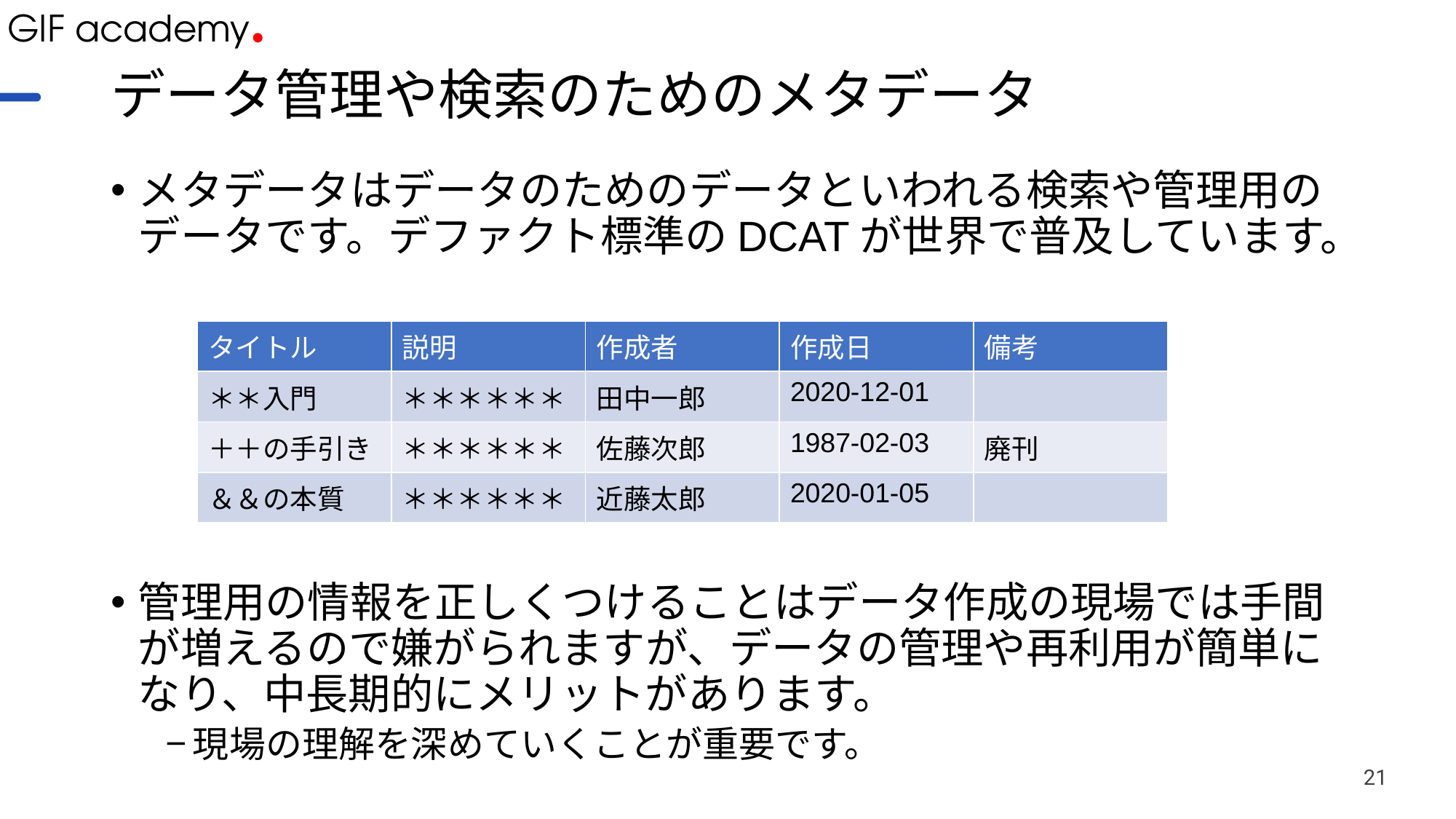

# データ管理や検索のためのメタデータ
メタデータはデータのためのデータといわれる検索や管理用のデータです。デファクト標準のDCATが世界で普及しています。

管理用の情報を正しくつけることはデータ作成の現場では手間が増えるので嫌がられますが、データの管理や再利用が簡単になり、中長期的にメリットがあります。
現場の理解を深めていくことが重要です。

| タイトル | 説明 | 作成者 | 作成日 | 備考 |
| --- | --- | --- | --- | --- |
| ＊＊入門 | ＊＊＊＊＊＊ | 田中一郎 | 2020-12-01 |  |
| ＋＋の手引き | ＊＊＊＊＊＊ | 佐藤次郎 | 1987-02-03 | 廃刊 |
| ＆＆の本質 | ＊＊＊＊＊＊ | 近藤太郎 | 2020-01-05 |  |
21